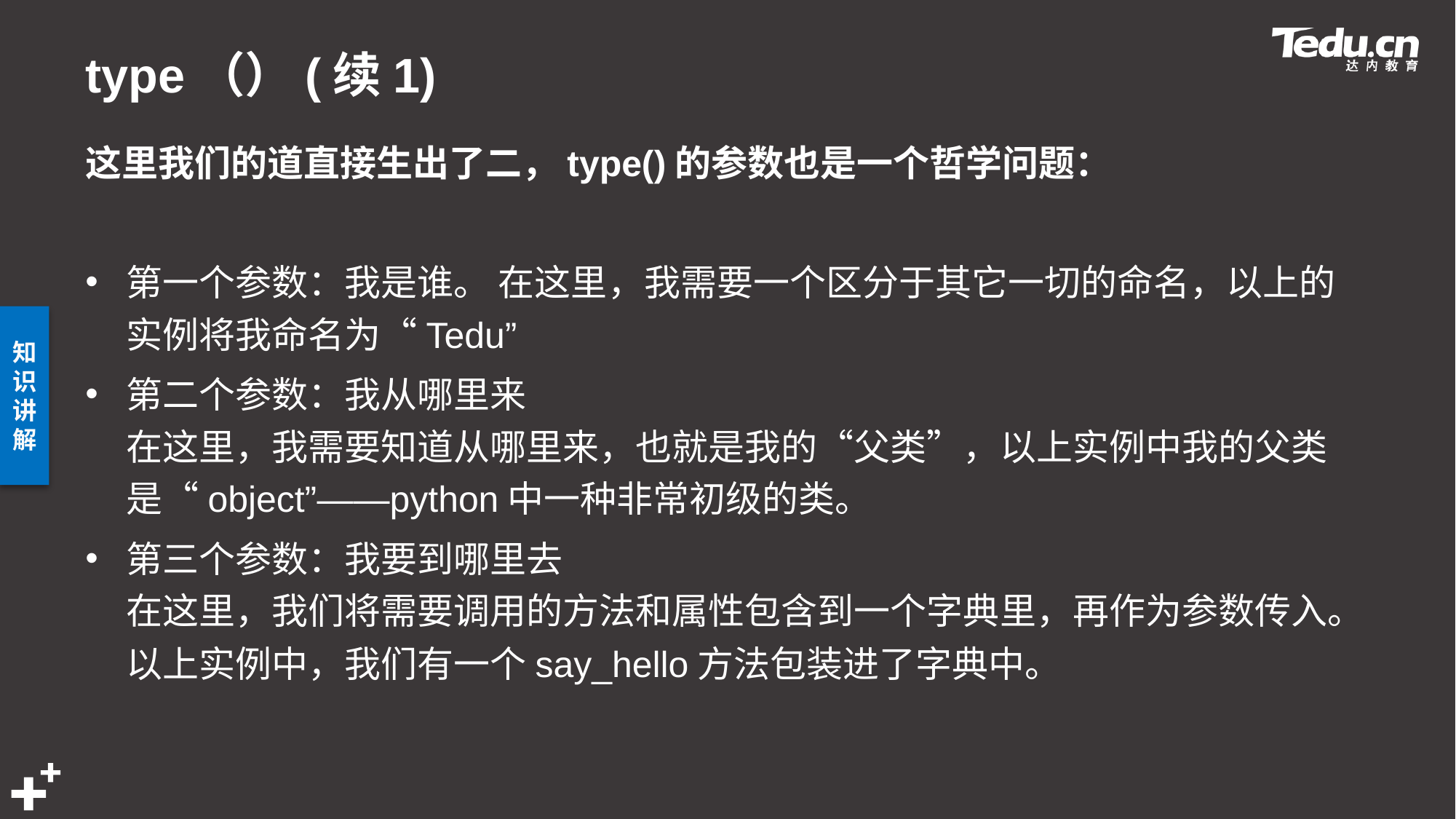

# type（）(续1)
这里我们的道直接生出了二，type()的参数也是一个哲学问题：

第一个参数：我是谁。 在这里，我需要一个区分于其它一切的命名，以上的实例将我命名为“Tedu”
第二个参数：我从哪里来
在这里，我需要知道从哪里来，也就是我的“父类”，以上实例中我的父类是“object”——python中一种非常初级的类。
第三个参数：我要到哪里去
在这里，我们将需要调用的方法和属性包含到一个字典里，再作为参数传入。以上实例中，我们有一个say_hello方法包装进了字典中。